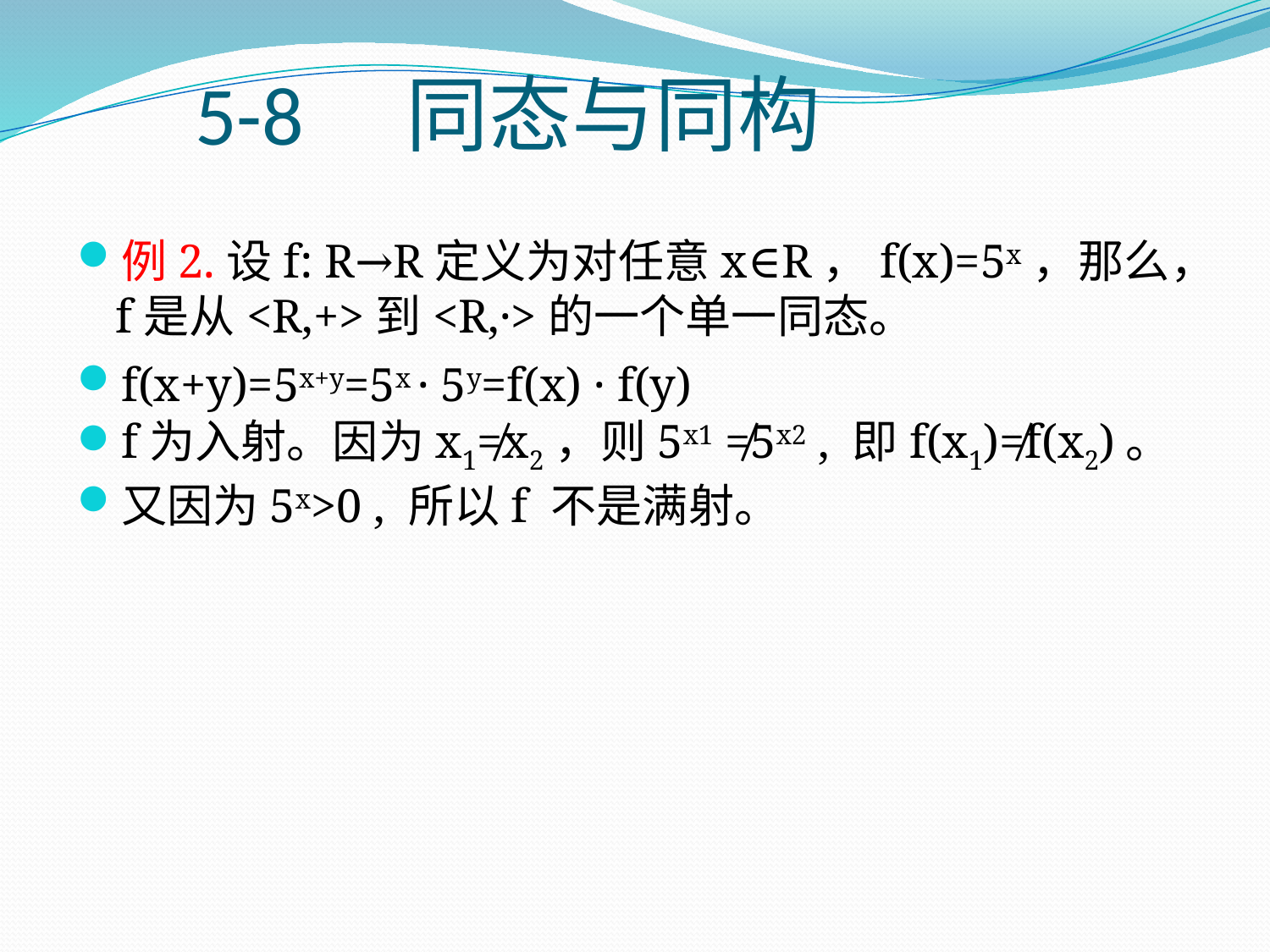

# 5-8　同态与同构
例2.设f: R→R定义为对任意x∈R，f(x)=5x，那么，f是从<R,+>到<R,·>的一个单一同态。
f(x+y)=5x+y=5x · 5y=f(x) · f(y)
f为入射。因为x1≠x2，则5x1 ≠5x2 , 即f(x1)≠f(x2)。
又因为5x>0 , 所以f 不是满射。